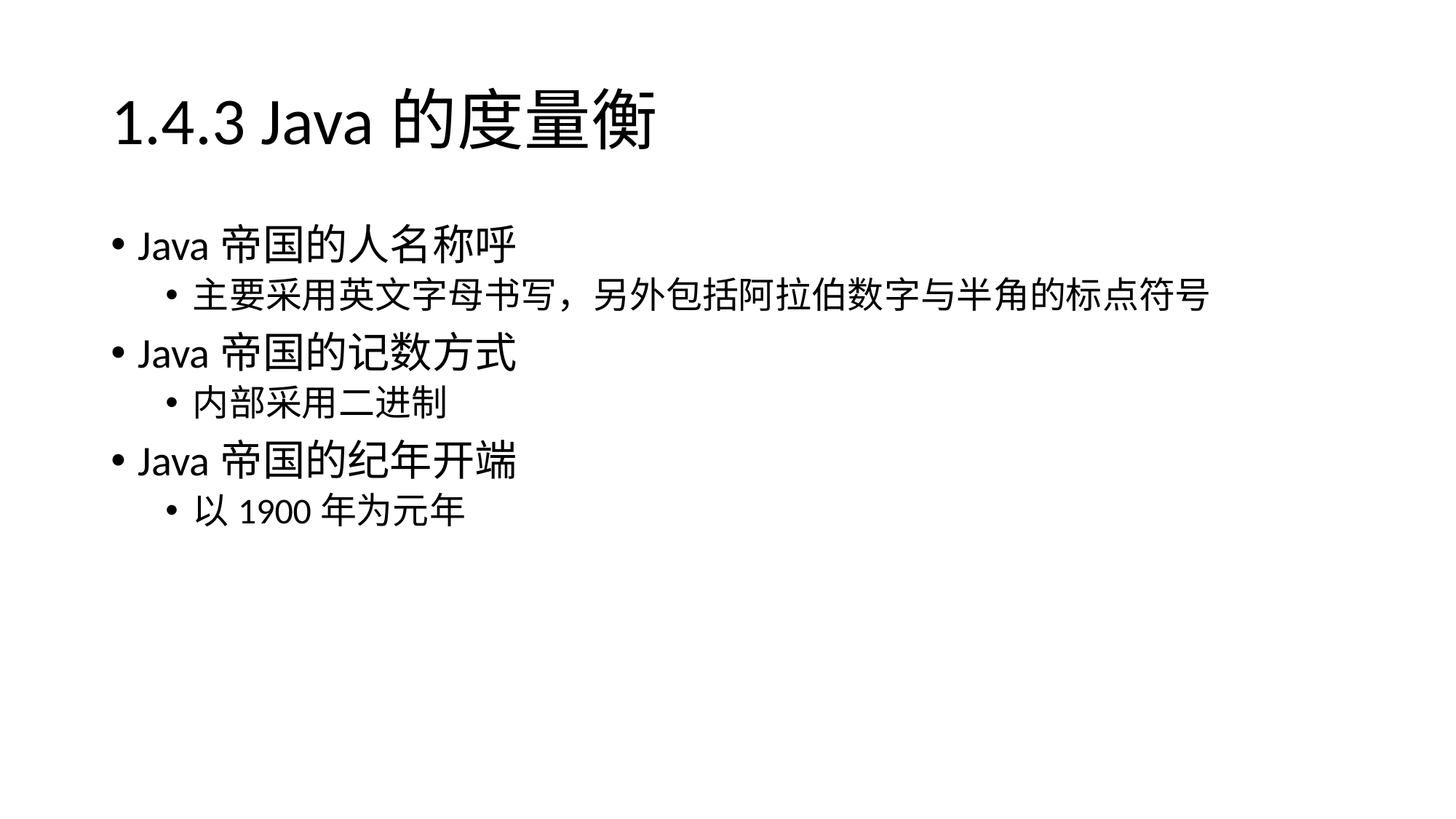

# 1.4.3 Java的度量衡
Java帝国的人名称呼
主要采用英文字母书写，另外包括阿拉伯数字与半角的标点符号
Java帝国的记数方式
内部采用二进制
Java帝国的纪年开端
以1900年为元年